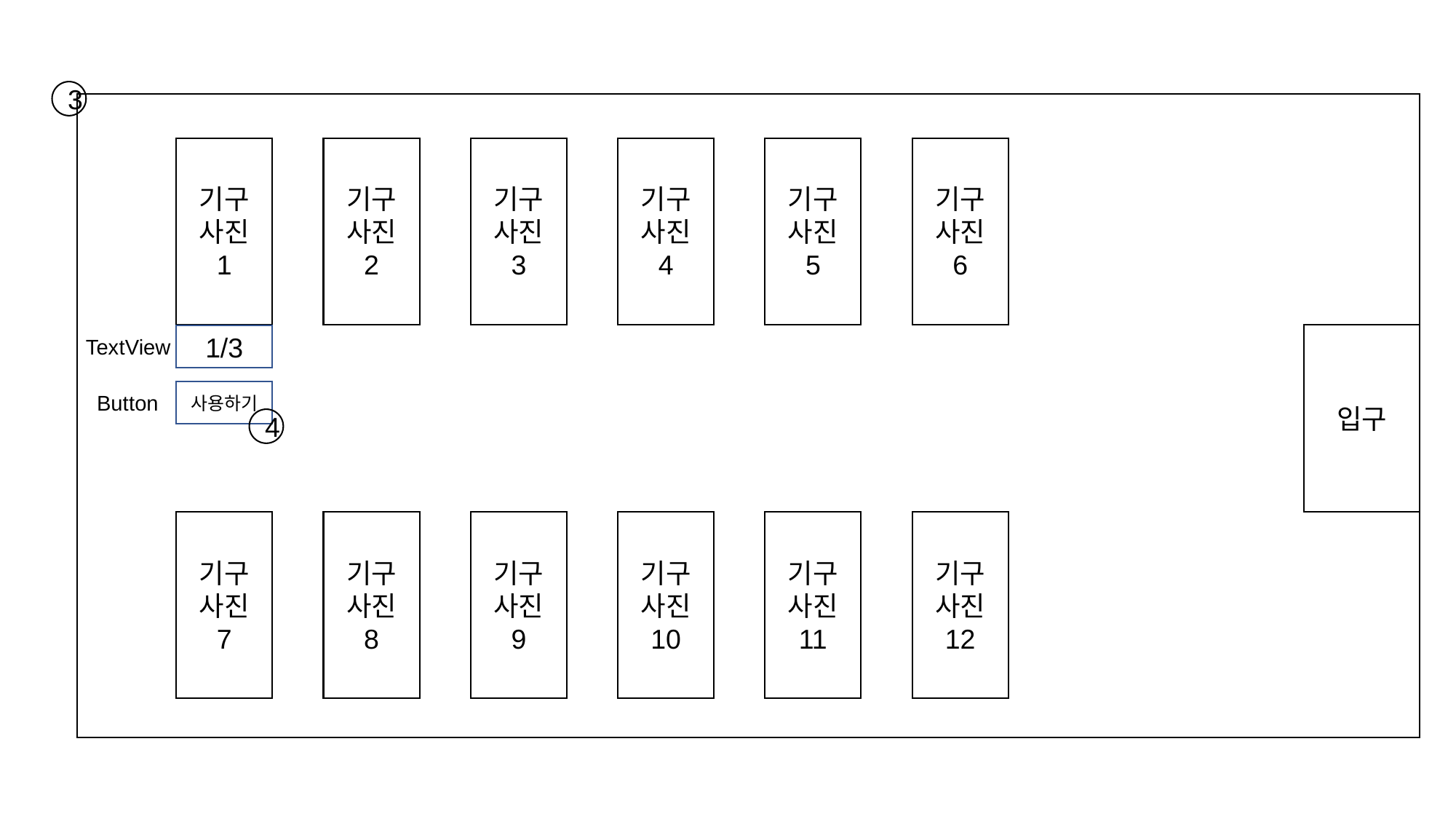

3

기구
사진
1
기구
사진
2
기구
사진
3
기구
사진
4
기구
사진
5
기구
사진
6
입구
1/3
TextView
사용하기
Button
4
기구
사진
7
기구
사진
8
기구
사진
9
기구
사진
10
기구
사진
11
기구
사진
12